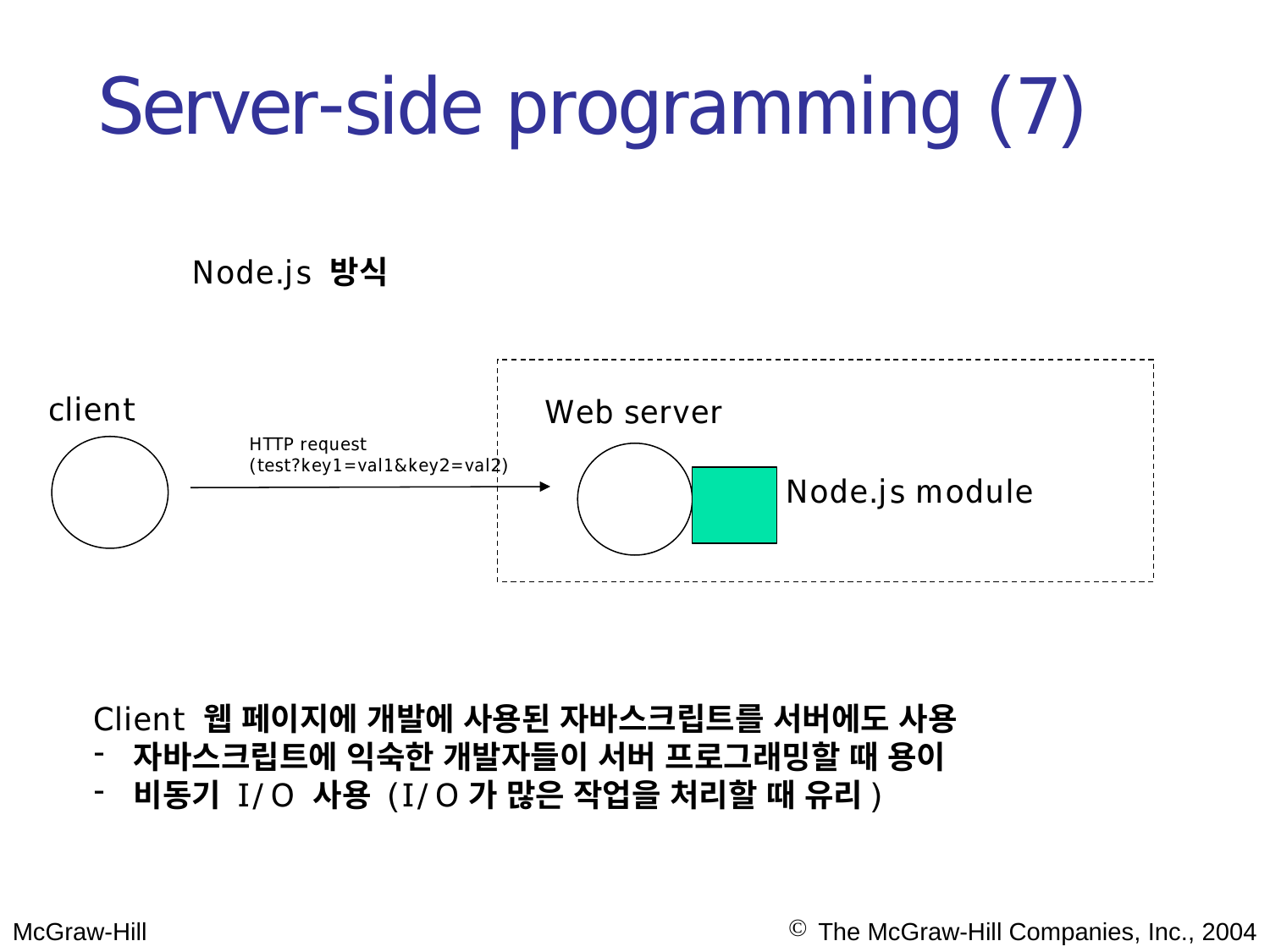

# Server-side programming (7)
Node.js 방식

client
Web server
HTTP request
(test?key1=val1&key2=val2)

Node.js module

Client 웹 페이지에 개발에 사용된 자바스크립트를 서버에도 사용
자바스크립트에 익숙한 개발자들이 서버 프로그래밍할 때 용이
비동기 I/O 사용 (I/O가 많은 작업을 처리할 때 유리)